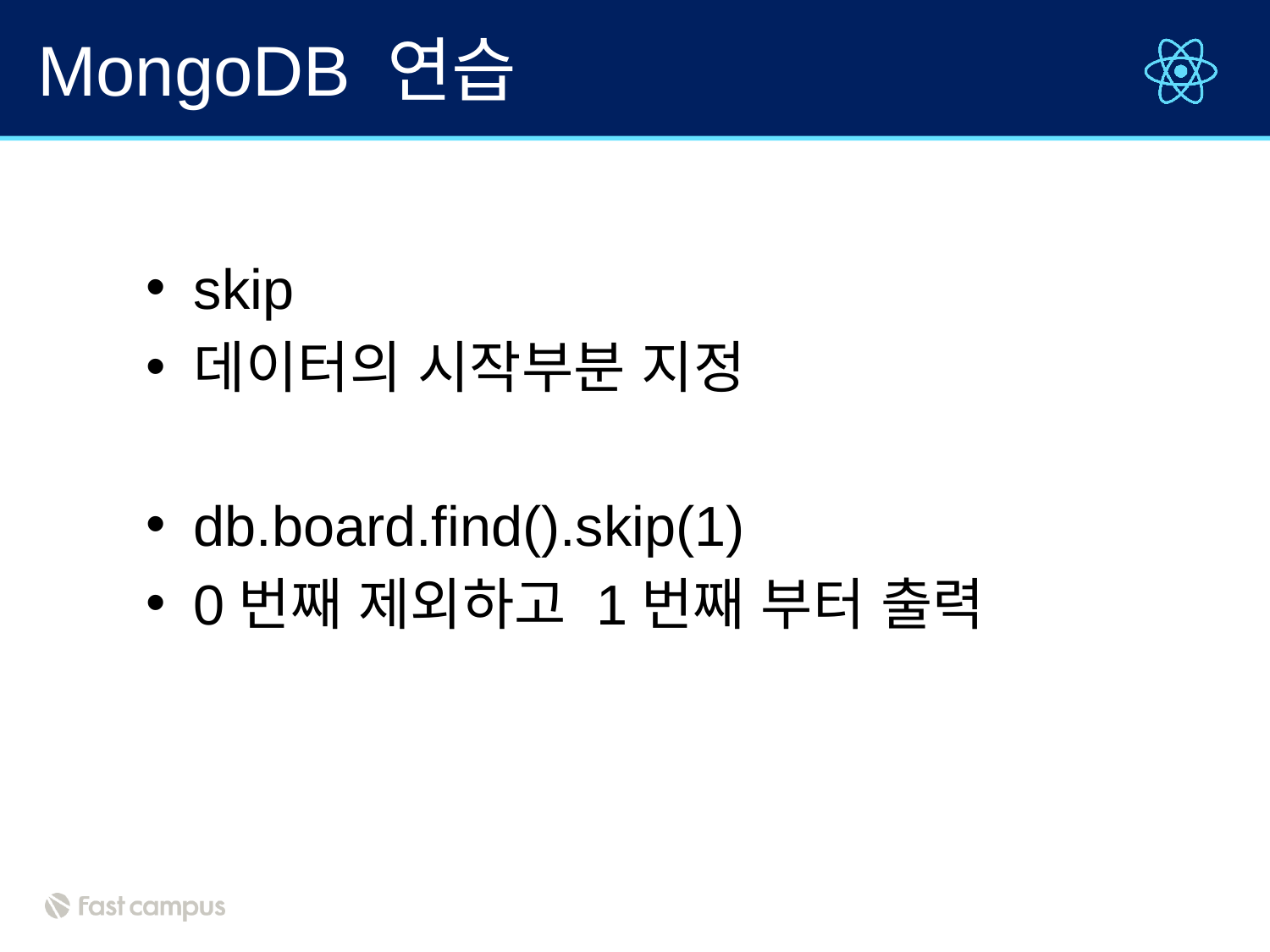

# MongoDB 연습
skip
데이터의 시작부분 지정

db.board.find().skip(1)
0번째 제외하고 1번째 부터 출력